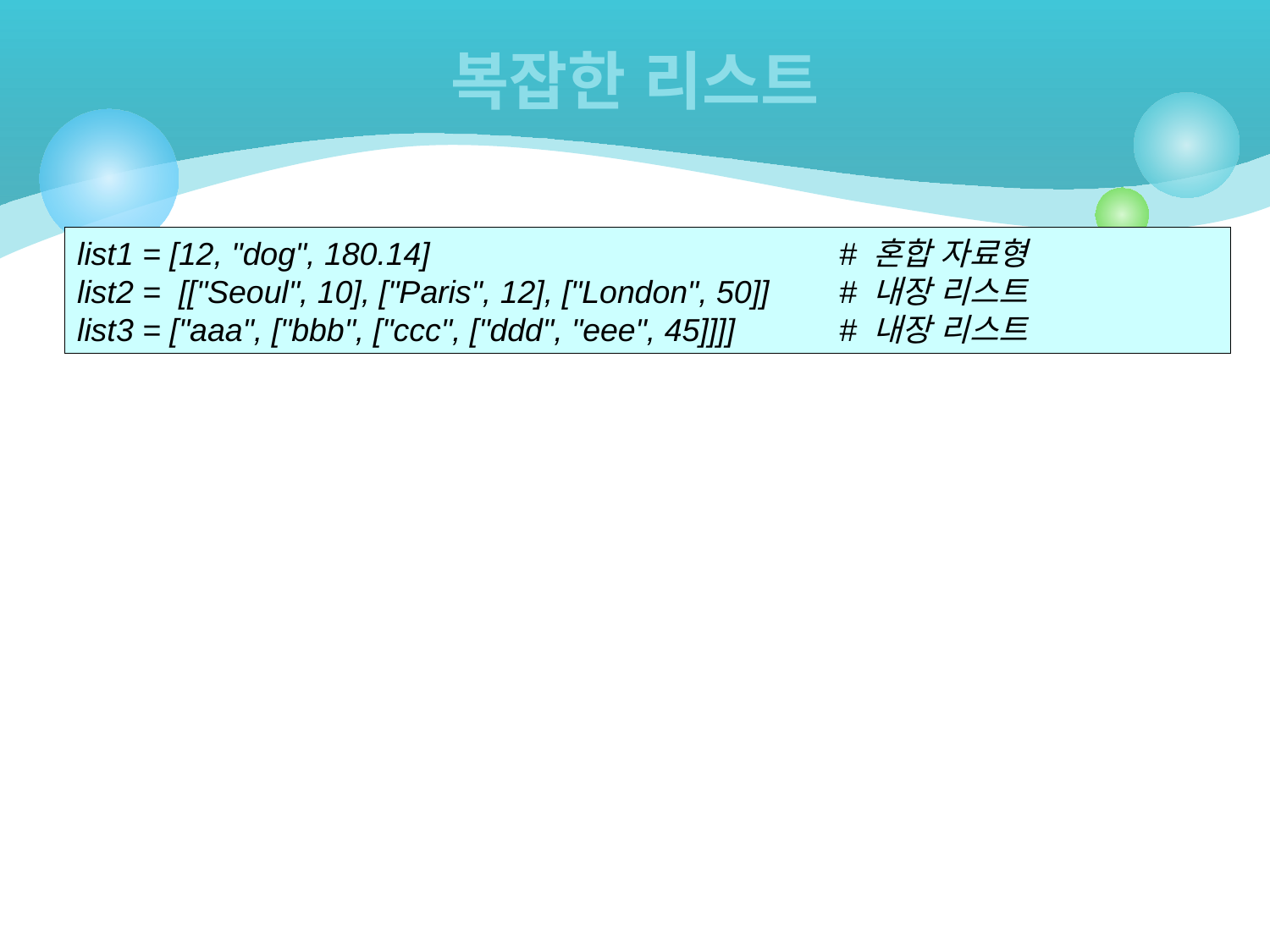

# 복잡한 리스트
list1 = [12, "dog", 180.14] 				# 혼합 자료형
list2 =  [["Seoul", 10], ["Paris", 12], ["London", 50]] 	# 내장 리스트
list3 = ["aaa", ["bbb", ["ccc", ["ddd", "eee", 45]]]] 	# 내장 리스트